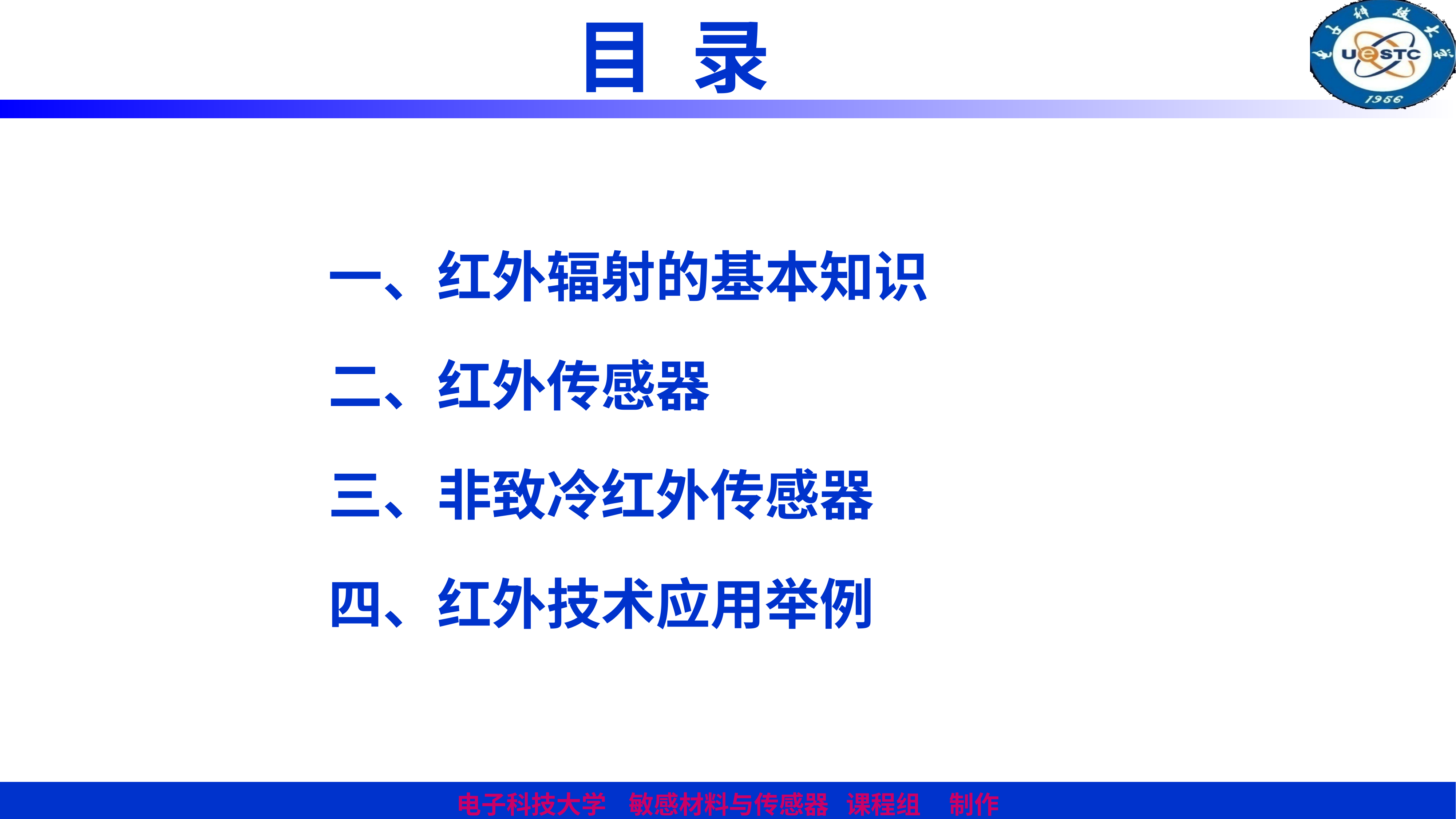

目  录
一、红外辐射的基本知识
二、红外传感器
三、非致冷红外传感器
四、红外技术应用举例